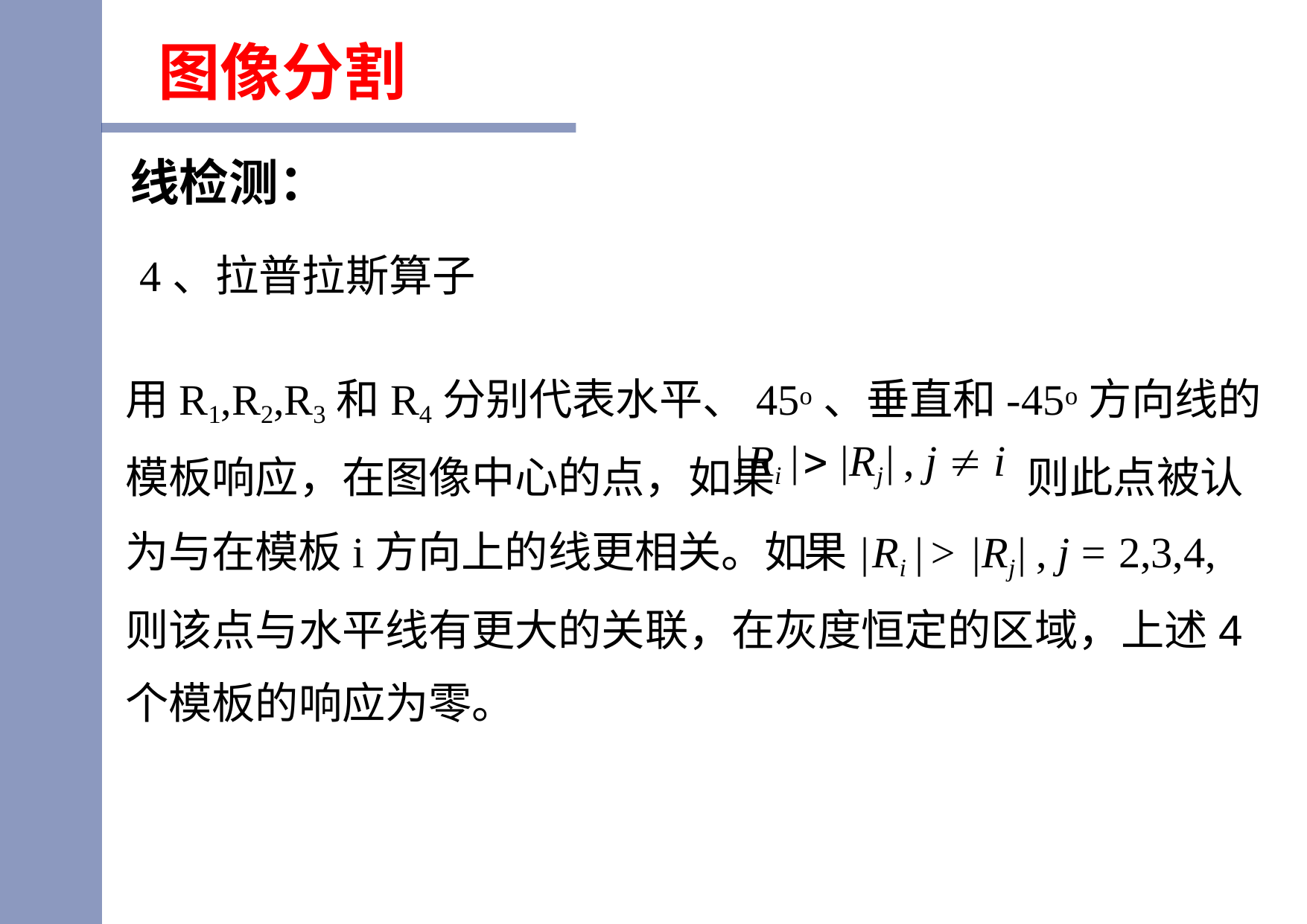

图像分割
线检测：
4、拉普拉斯算子
用R1,R2,R3和R4分别代表水平、45o、垂直和-45o方向线的模板响应，在图像中心的点，如果                          则此点被认为与在模板i方向上的线更相关。如果| Ri |> |Rj| , j = 2,3,4,则该点与水平线有更大的关联，在灰度恒定的区域，上述4个模板的响应为零。

| Ri |> |Rj| , j ≠ i